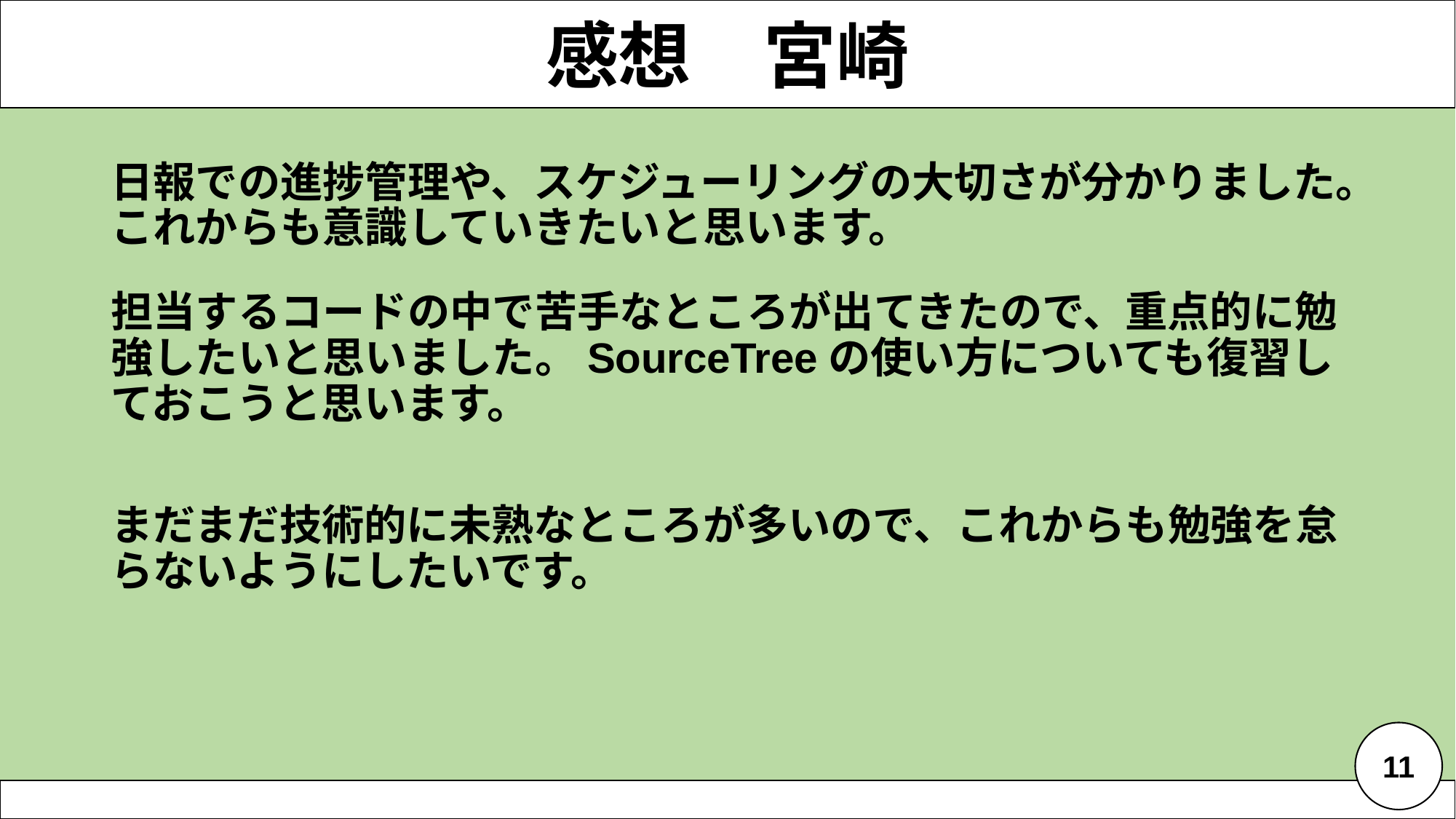

感想　宮崎
日報での進捗管理や、スケジューリングの大切さが分かりました。これからも意識していきたいと思います。

担当するコードの中で苦手なところが出てきたので、重点的に勉強したいと思いました。SourceTreeの使い方についても復習しておこうと思います。

まだまだ技術的に未熟なところが多いので、これからも勉強を怠らないようにしたいです。

11